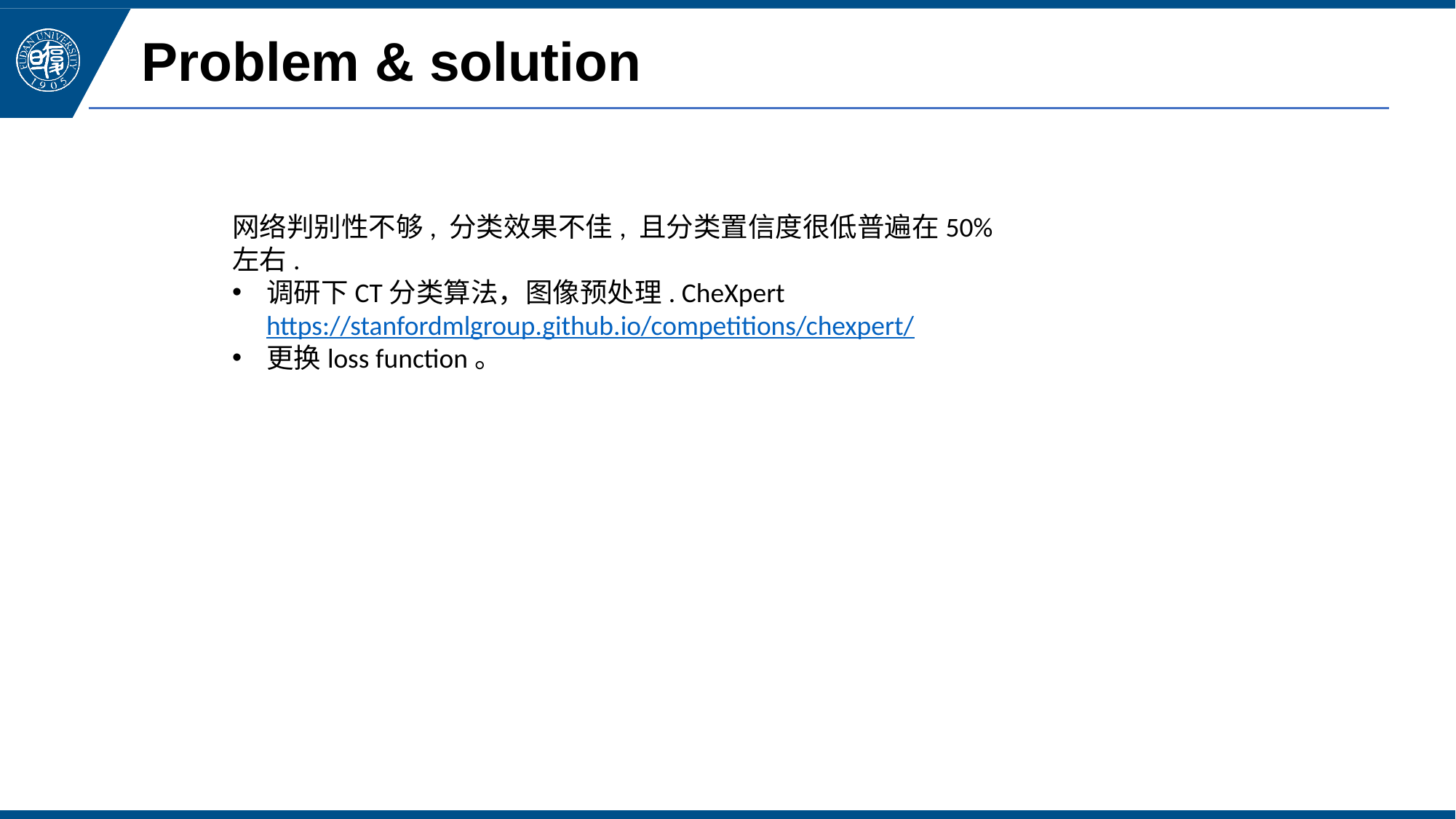

# Problem & solution
网络判别性不够, 分类效果不佳, 且分类置信度很低普遍在50%左右.
调研下CT分类算法，图像预处理. CheXpert https://stanfordmlgroup.github.io/competitions/chexpert/
更换loss function。